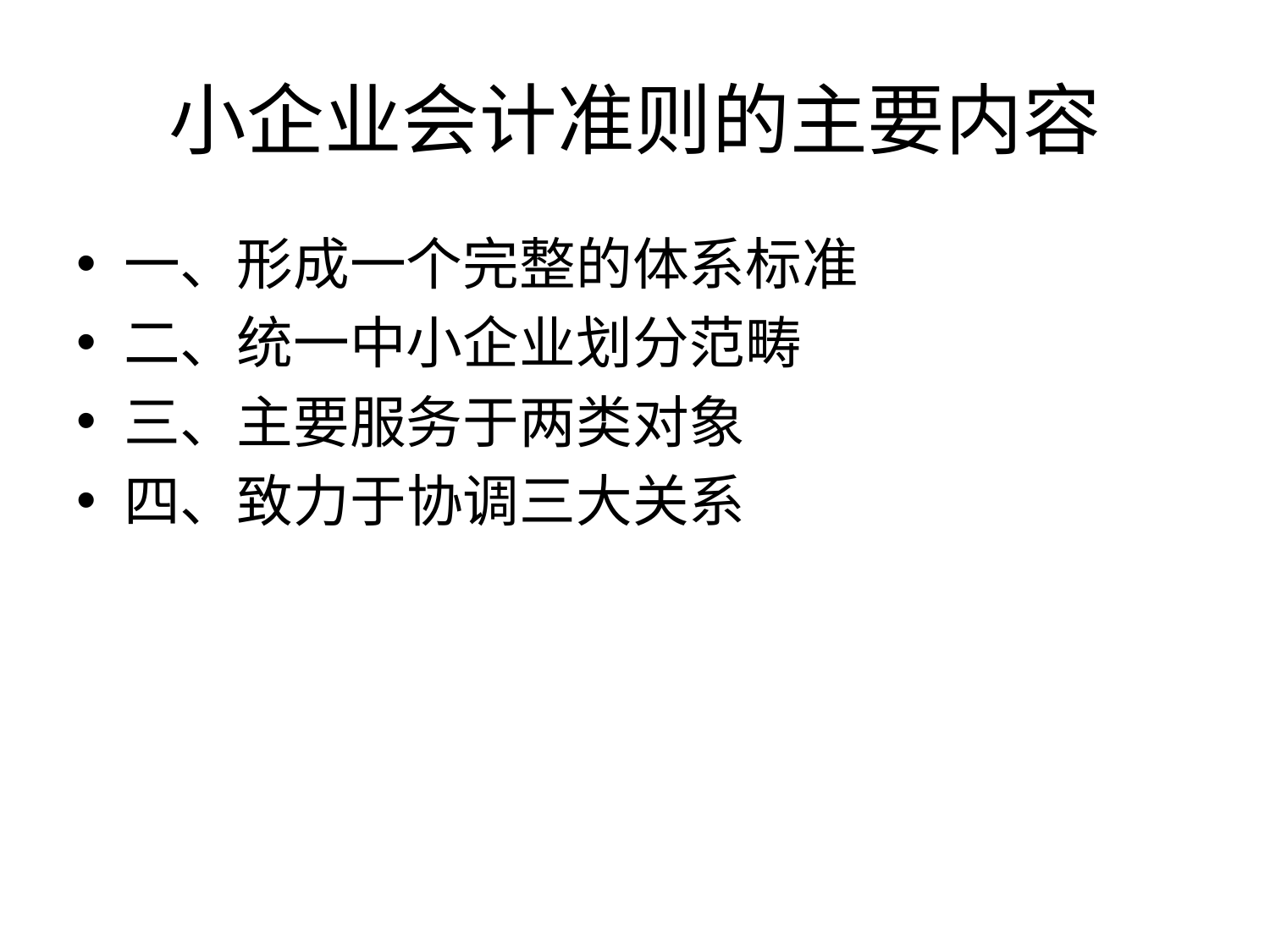

# 小企业会计准则的主要内容
一、形成一个完整的体系标准
二、统一中小企业划分范畴
三、主要服务于两类对象
四、致力于协调三大关系